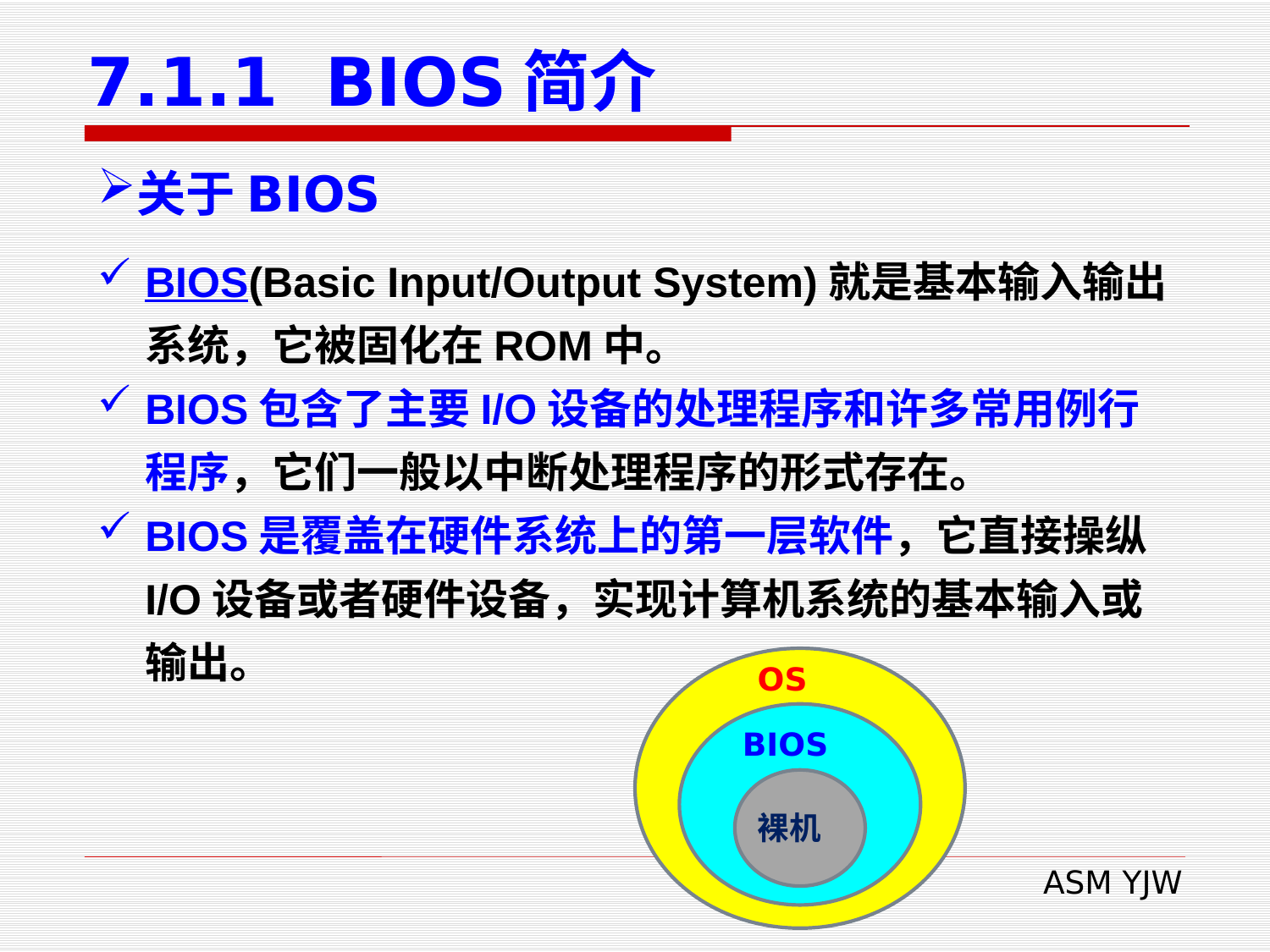

# 7.1.1  BIOS简介
关于BIOS
BIOS(Basic Input/Output System)就是基本输入输出系统，它被固化在ROM中。
BIOS包含了主要I/O设备的处理程序和许多常用例行程序，它们一般以中断处理程序的形式存在。
BIOS是覆盖在硬件系统上的第一层软件，它直接操纵I/O设备或者硬件设备，实现计算机系统的基本输入或输出。

OS

BIOS

裸机